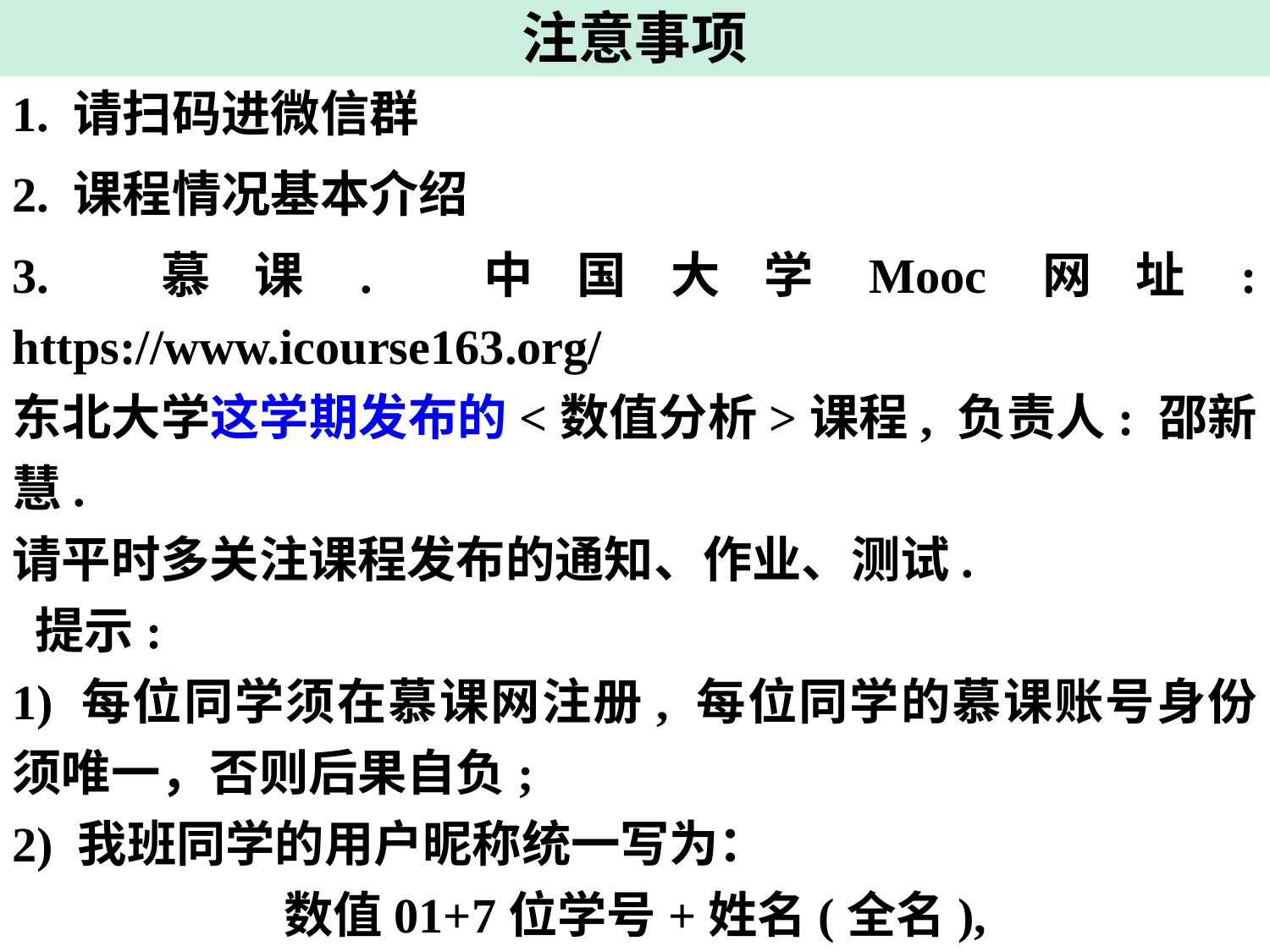

注意事项
1. 请扫码进微信群
2. 课程情况基本介绍
3. 慕课. 中国大学Mooc网址: https://www.icourse163.org/
东北大学这学期发布的<数值分析>课程, 负责人: 邵新慧.
请平时多关注课程发布的通知、作业、测试.
 提示:
1) 每位同学须在慕课网注册, 每位同学的慕课账号身份须唯一，否则后果自负;
2) 我班同学的用户昵称统一写为：
数值01+7位学号+姓名(全名),
例: 我班张三同学, 学号2098765，用户昵称应为:
数值012098765张三